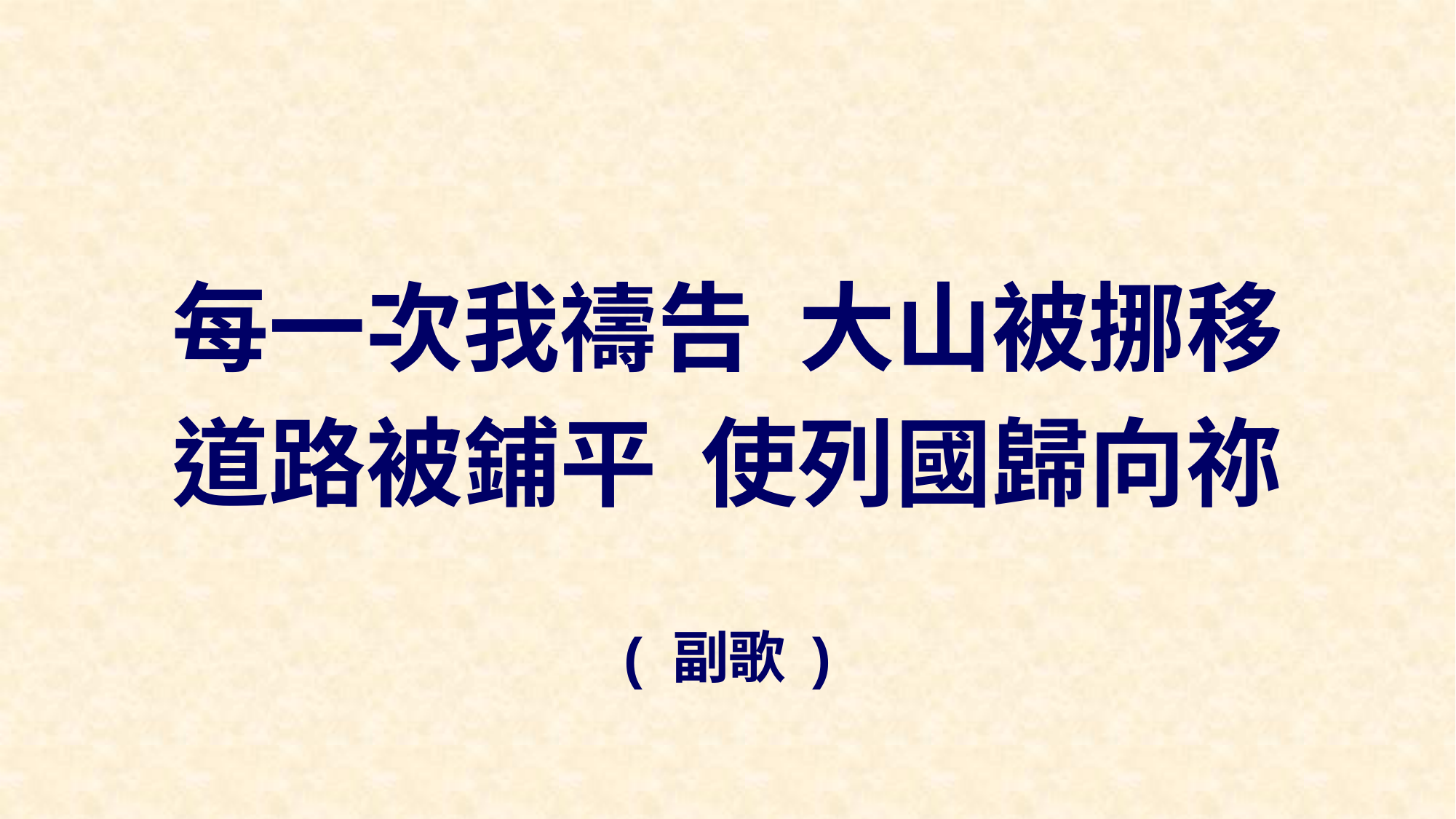

每一次我禱告  大山被挪移
道路被鋪平  使列國歸向祢
( 副歌 )